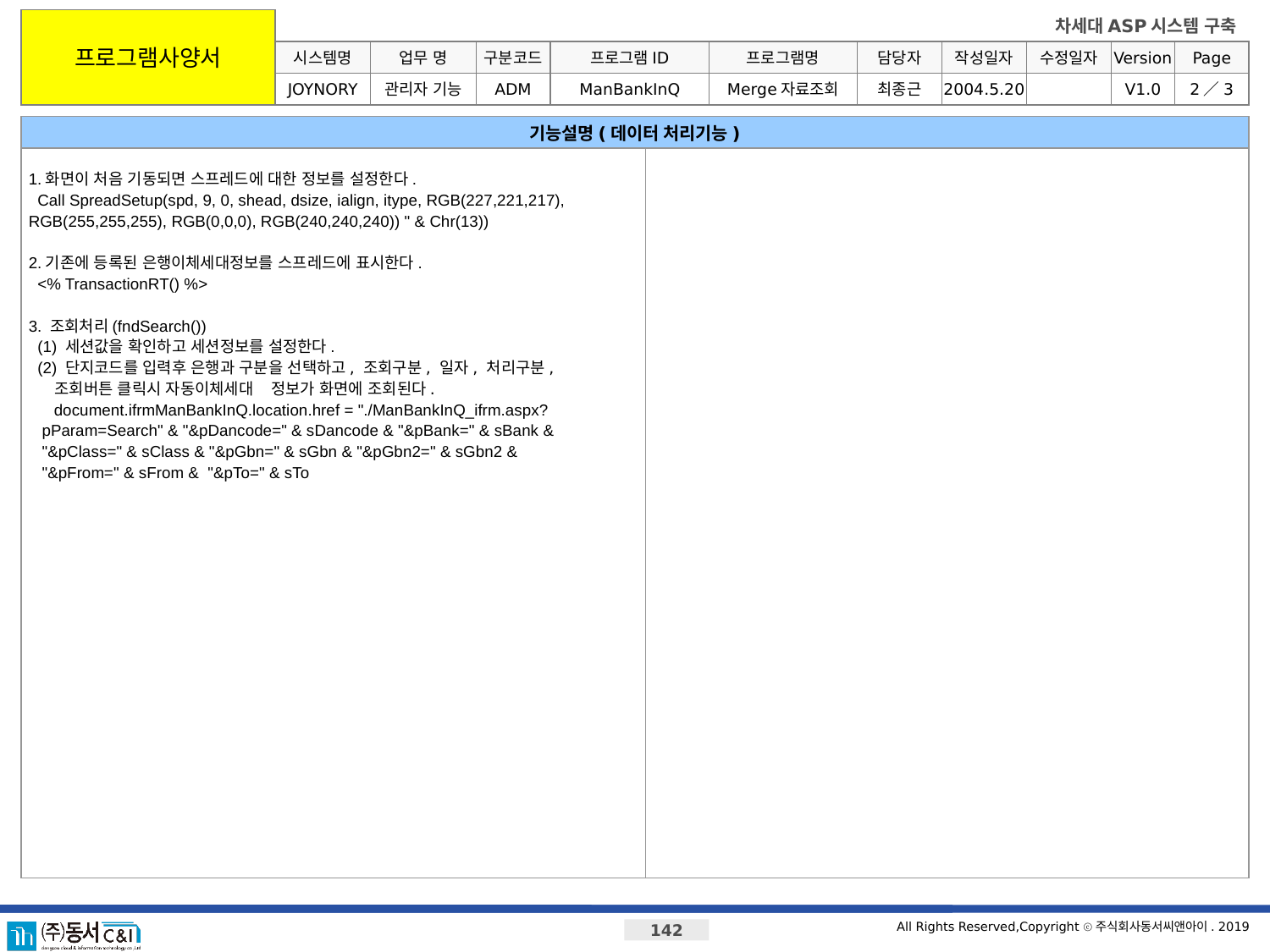

프로그램사양서
시스템명
업무 명
구분코드
프로그램ID
프로그램명
JOYNORY
관리자 기능
ADM
ManBankInQ
Merge자료조회
최종근
2004.5.20

V1.0
2／3
기능설명(데이터 처리기능)
1.화면이 처음 기동되면 스프레드에 대한 정보를 설정한다.
  Call SpreadSetup(spd, 9, 0, shead, dsize, ialign, itype, RGB(227,221,217), RGB(255,255,255), RGB(0,0,0), RGB(240,240,240)) " & Chr(13))

2.기존에 등록된 은행이체세대정보를 스프레드에 표시한다.
  <% TransactionRT() %>

3. 조회처리(fndSearch())
  (1) 세션값을 확인하고 세션정보를 설정한다.
  (2) 단지코드를 입력후 은행과 구분을 선택하고, 조회구분, 일자, 처리구분,
     조회버튼 클릭시 자동이체세대    정보가 화면에 조회된다.
     document.ifrmManBankInQ.location.href = "./ManBankInQ_ifrm.aspx?
   pParam=Search" & "&pDancode=" & sDancode & "&pBank=" & sBank &
   "&pClass=" & sClass & "&pGbn=" & sGbn & "&pGbn2=" & sGbn2 &
   "&pFrom=" & sFrom &  "&pTo=" & sTo